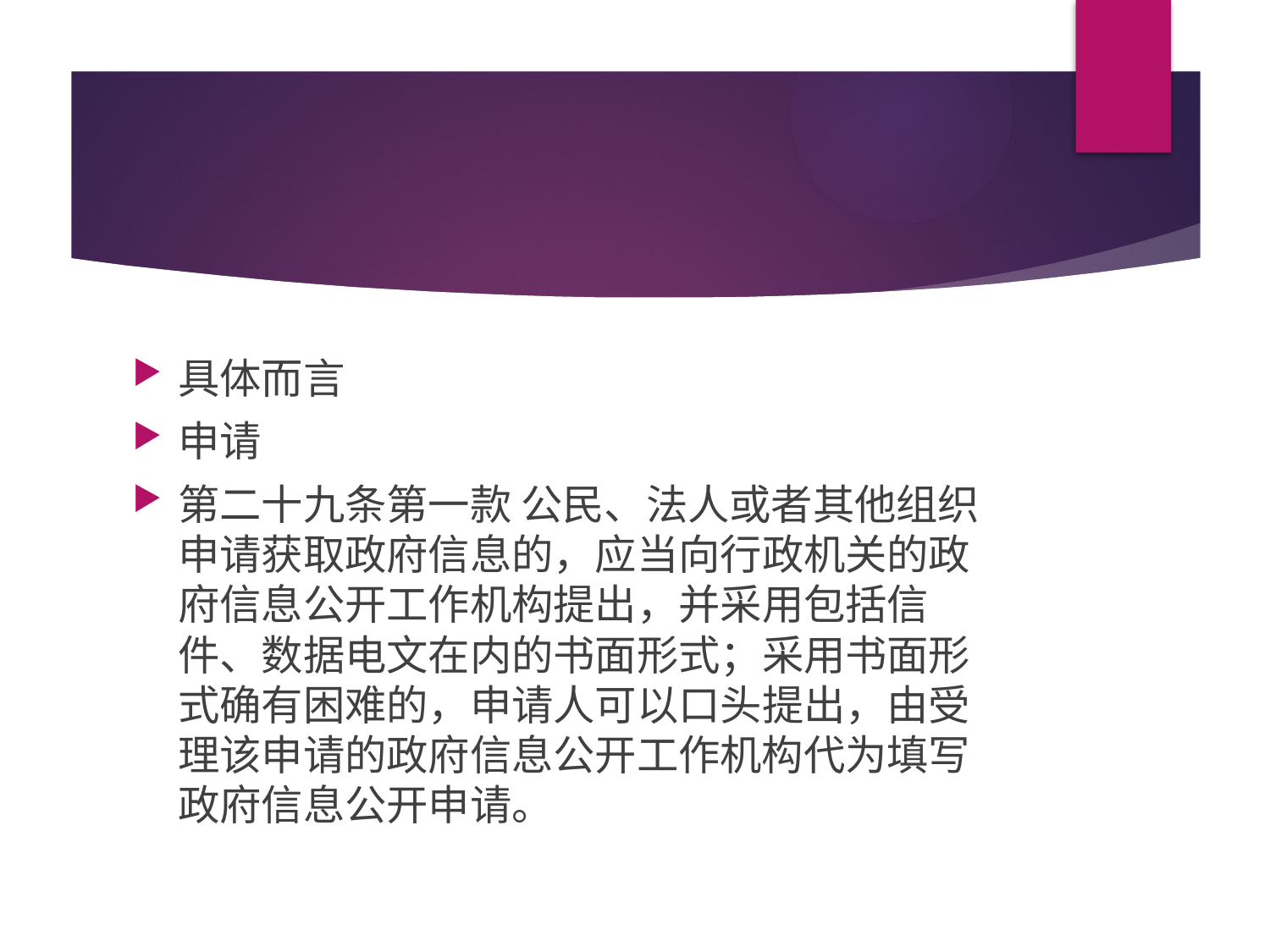

#
具体而言
申请
第二十九条第一款 公民、法人或者其他组织申请获取政府信息的，应当向行政机关的政府信息公开工作机构提出，并采用包括信件、数据电文在内的书面形式；采用书面形式确有困难的，申请人可以口头提出，由受理该申请的政府信息公开工作机构代为填写政府信息公开申请。